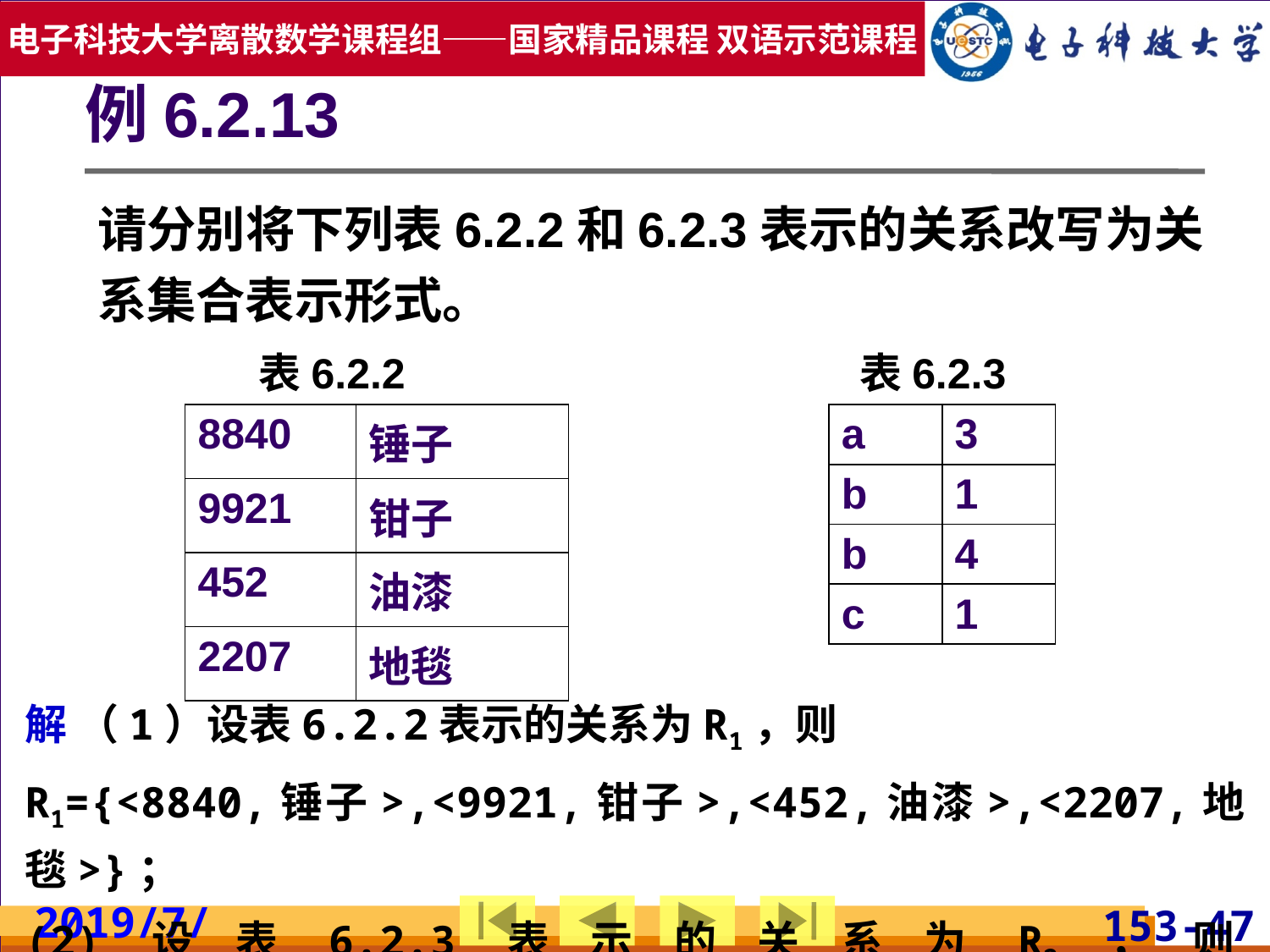

# 例6.2.13
请分别将下列表6.2.2和6.2.3表示的关系改写为关系集合表示形式。
	  表6.2.2				表6.2.3
| 8840 | 锤子 |
| --- | --- |
| 9921 | 钳子 |
| 452 | 油漆 |
| 2207 | 地毯 |
| a | 3 |
| --- | --- |
| b | 1 |
| b | 4 |
| c | 1 |
解 （1）设表6.2.2表示的关系为R1，则
R1={<8840,锤子>,<9921,钳子>,<452,油漆>,<2207,地毯>}；
(2)设表6.2.3表示的关系为R2，则R2={<a,3>,<b,1>,<b,4>,<c,1>}
2019/7/3